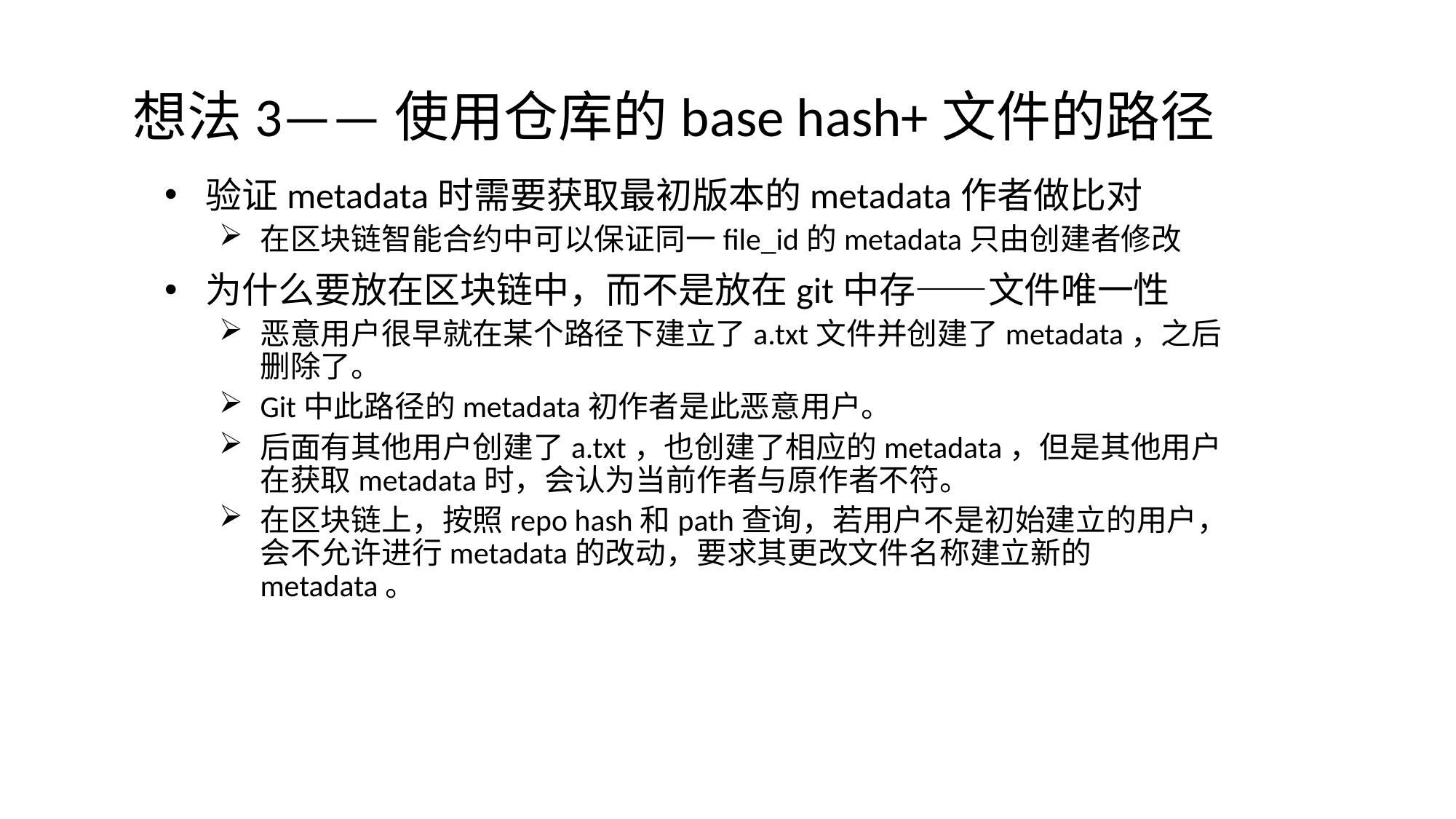

# 想法3——使用仓库的base hash+文件的路径
验证metadata时需要获取最初版本的metadata作者做比对
在区块链智能合约中可以保证同一file_id的metadata只由创建者修改
为什么要放在区块链中，而不是放在git中存——文件唯一性
恶意用户很早就在某个路径下建立了a.txt文件并创建了metadata，之后删除了。
Git中此路径的metadata初作者是此恶意用户。
后面有其他用户创建了a.txt，也创建了相应的metadata，但是其他用户在获取metadata时，会认为当前作者与原作者不符。
在区块链上，按照repo hash和path查询，若用户不是初始建立的用户，会不允许进行metadata的改动，要求其更改文件名称建立新的metadata。